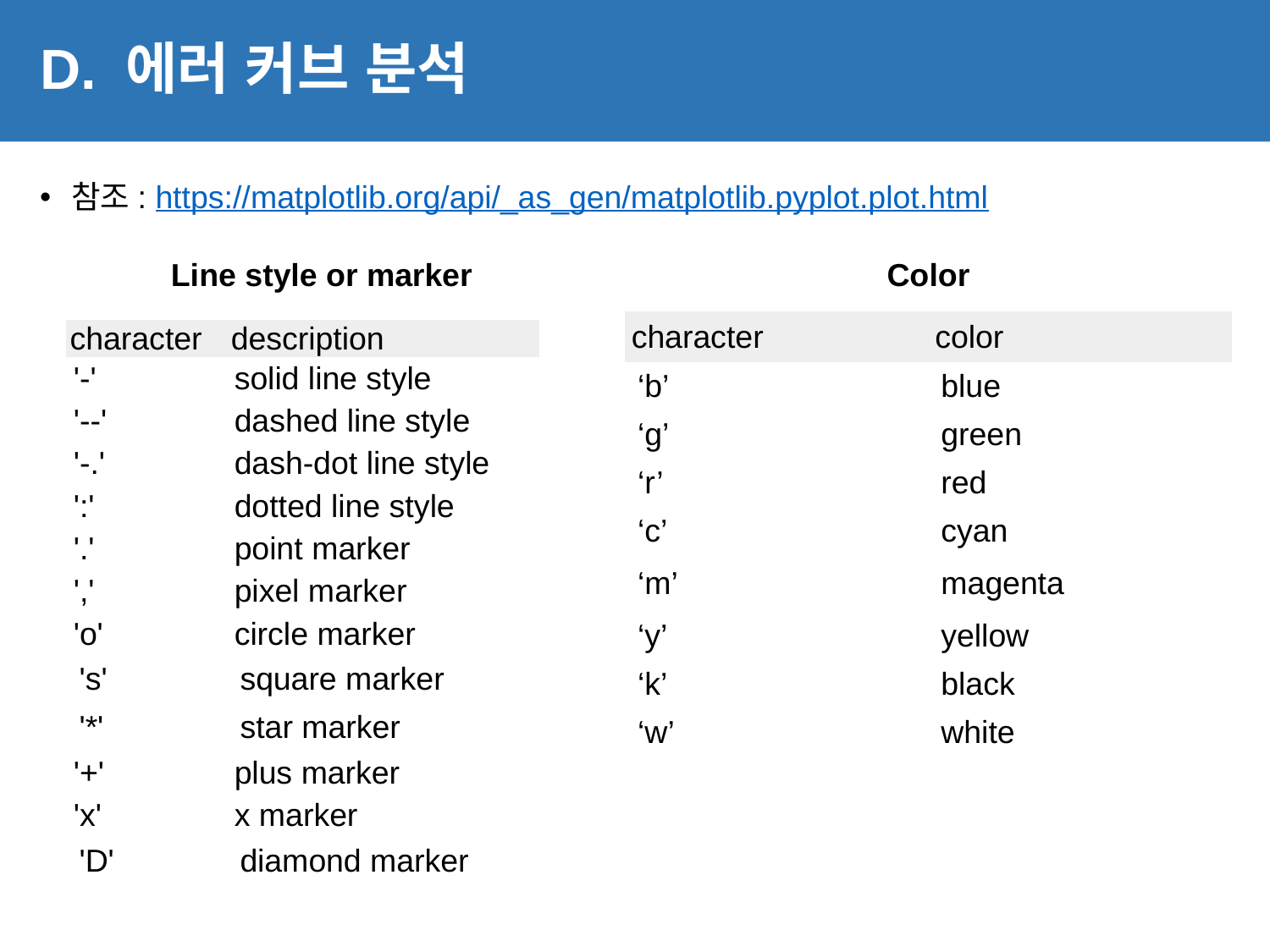

# D. 에러 커브 분석
21
참조: https://matplotlib.org/api/_as_gen/matplotlib.pyplot.plot.html

Line style or marker
Color
| character | color |
| --- | --- |
| ‘b’ | blue |
| ‘g’ | green |
| ‘r’ | red |
| ‘c’ | cyan |
| ‘m’ | magenta |
| ‘y’ | yellow |
| ‘k’ | black |
| ‘w’ | white |
| character | description |
| --- | --- |
| '-' | solid line style |
| '--' | dashed line style |
| '-.' | dash-dot line style |
| ':' | dotted line style |
| '.' | point marker |
| ',' | pixel marker |
| 'o' | circle marker |
| 's' | square marker |
| '\*' | star marker |
| '+' | plus marker |
| 'x' | x marker |
| 'D' | diamond marker |